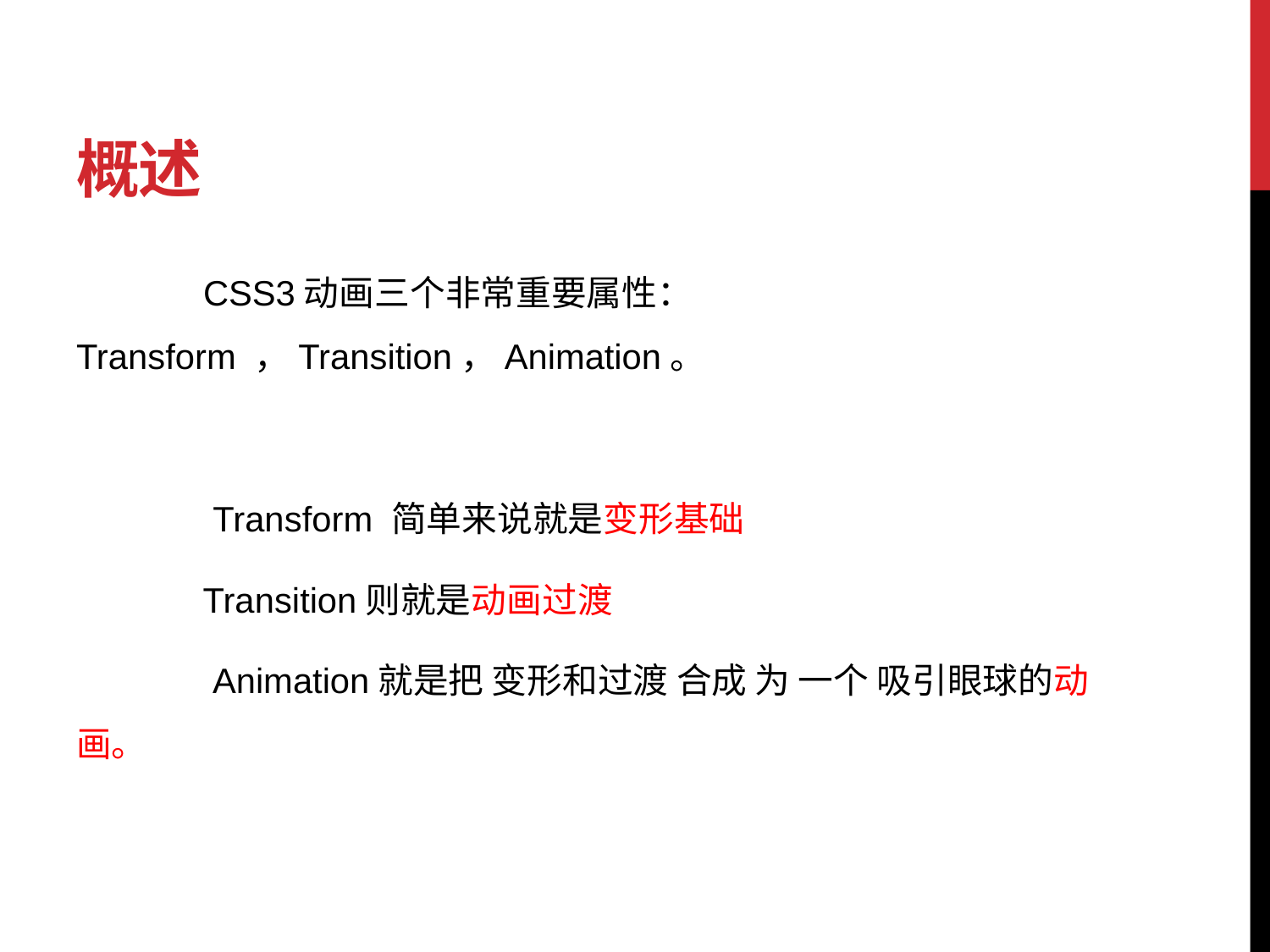

# 概述
	CSS3动画三个非常重要属性：Transform ，Transition，Animation。

	 Transform 简单来说就是变形基础
             Transition则就是动画过渡
              Animation就是把 变形和过渡 合成 为 一个 吸引眼球的动画。